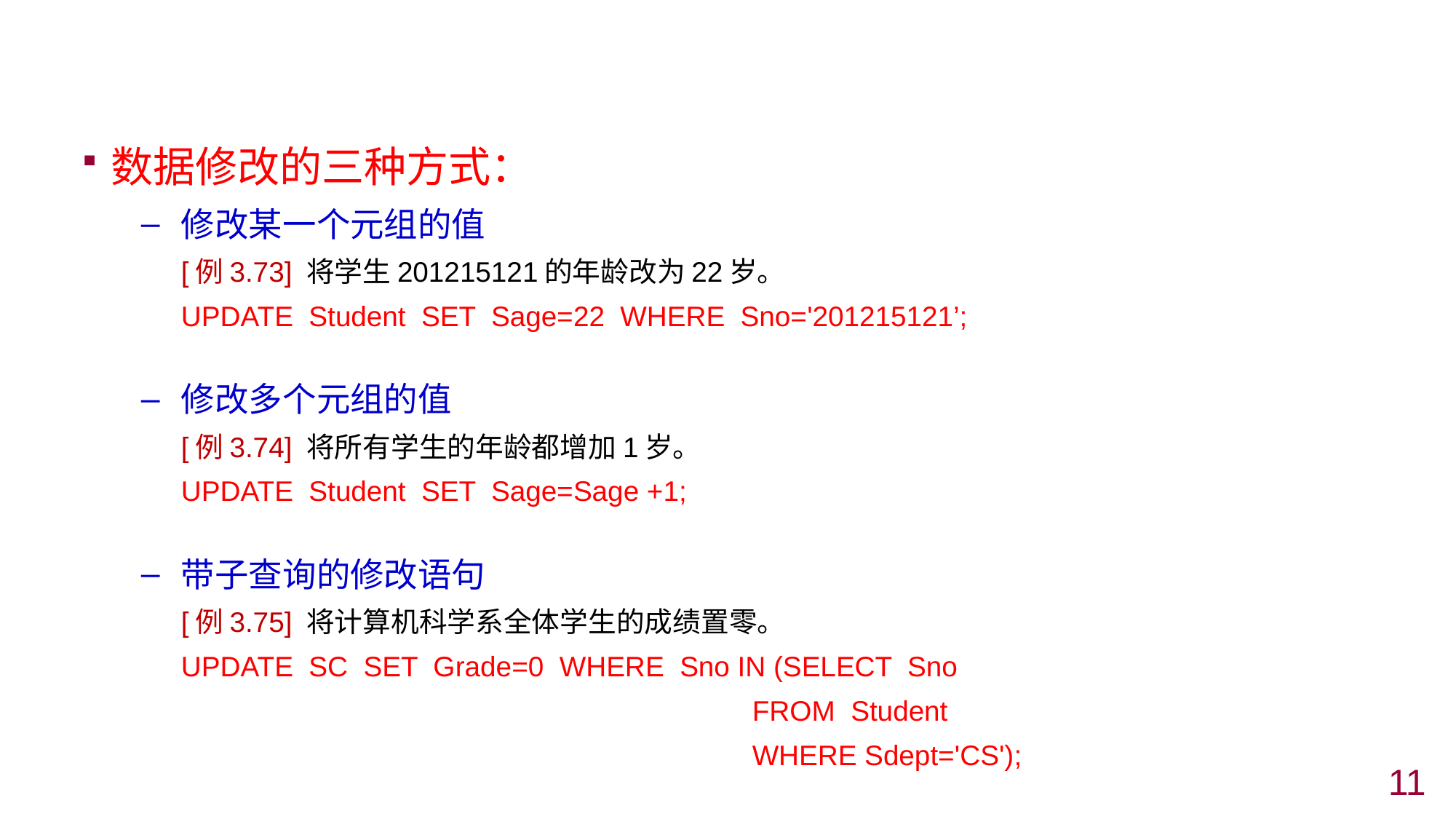

#
数据修改的三种方式：
修改某一个元组的值
[例3.73] 将学生201215121的年龄改为22岁。
UPDATE  Student  SET  Sage=22  WHERE  Sno='201215121’;

修改多个元组的值
[例3.74] 将所有学生的年龄都增加1岁。
UPDATE  Student  SET  Sage=Sage +1;

带子查询的修改语句
[例3.75] 将计算机科学系全体学生的成绩置零。
UPDATE  SC  SET  Grade=0  WHERE  Sno IN (SELECT  Sno
                                                                         FROM  Student
                                                                         WHERE Sdept='CS');

11